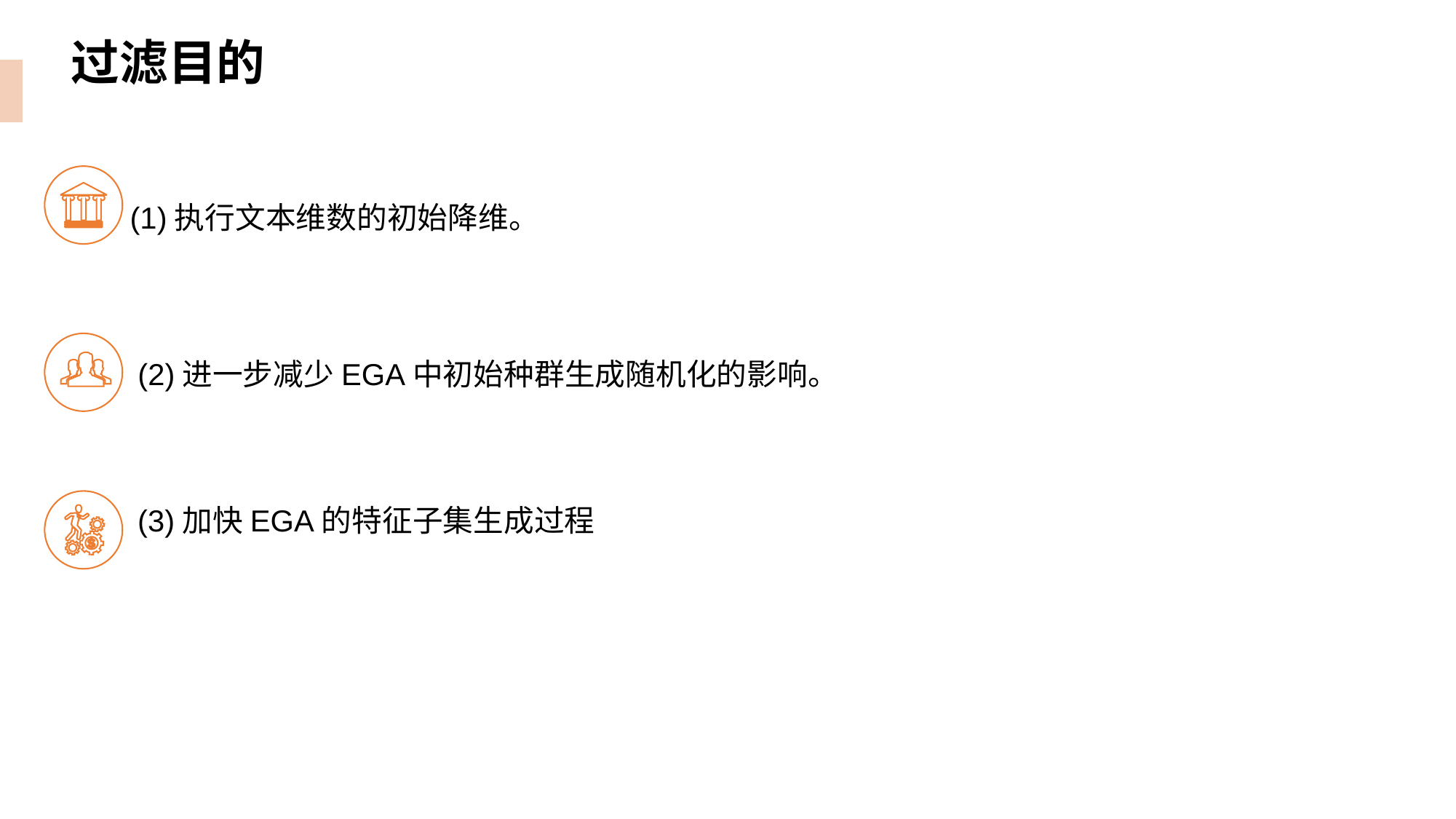

过滤目的

 (1)执行文本维数的初始降维。

(2)进一步减少EGA中初始种群生成随机化的影响。

(3)加快EGA的特征子集生成过程